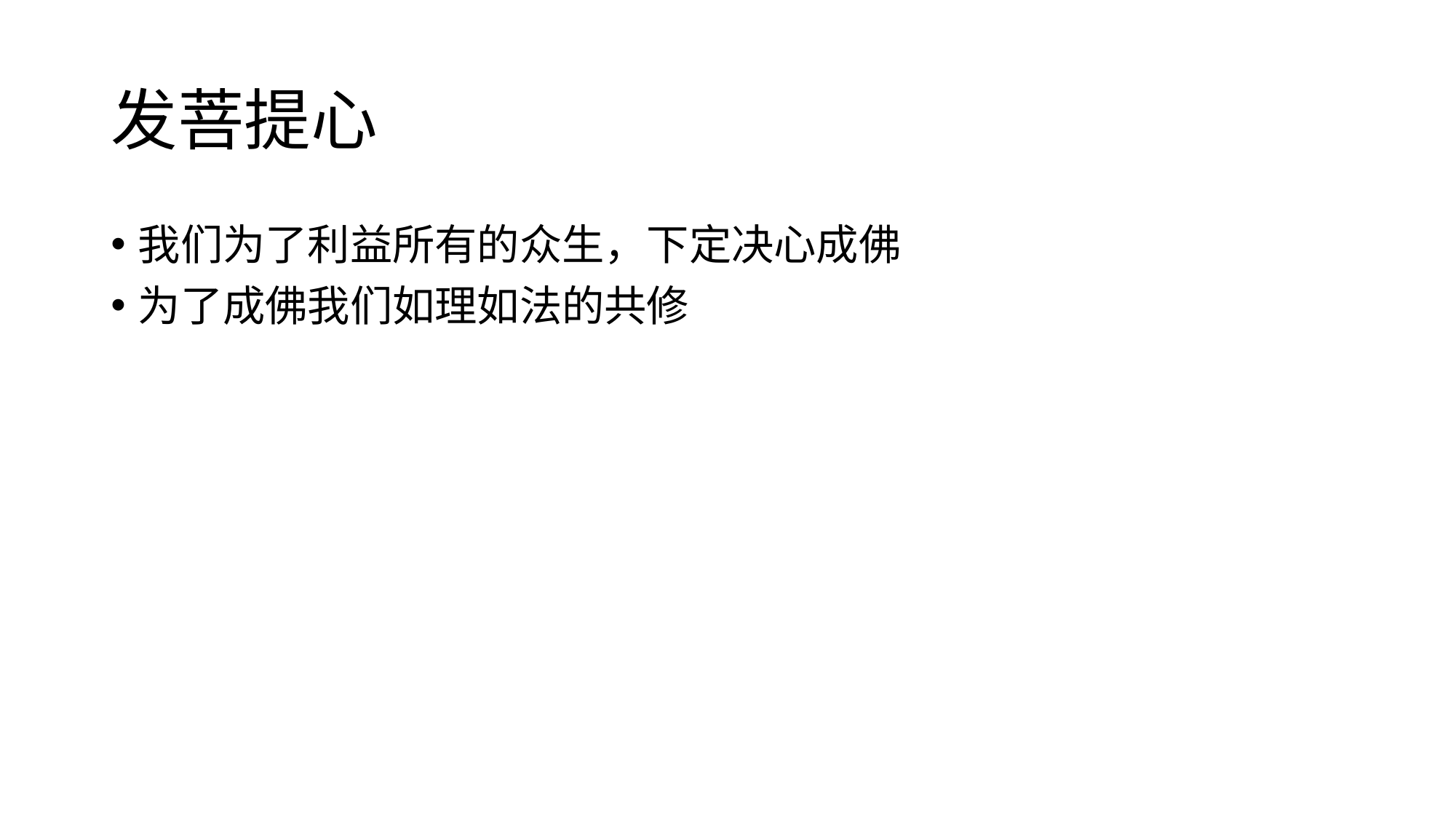

# 发菩提心
我们为了利益所有的众生，下定决心成佛
为了成佛我们如理如法的共修